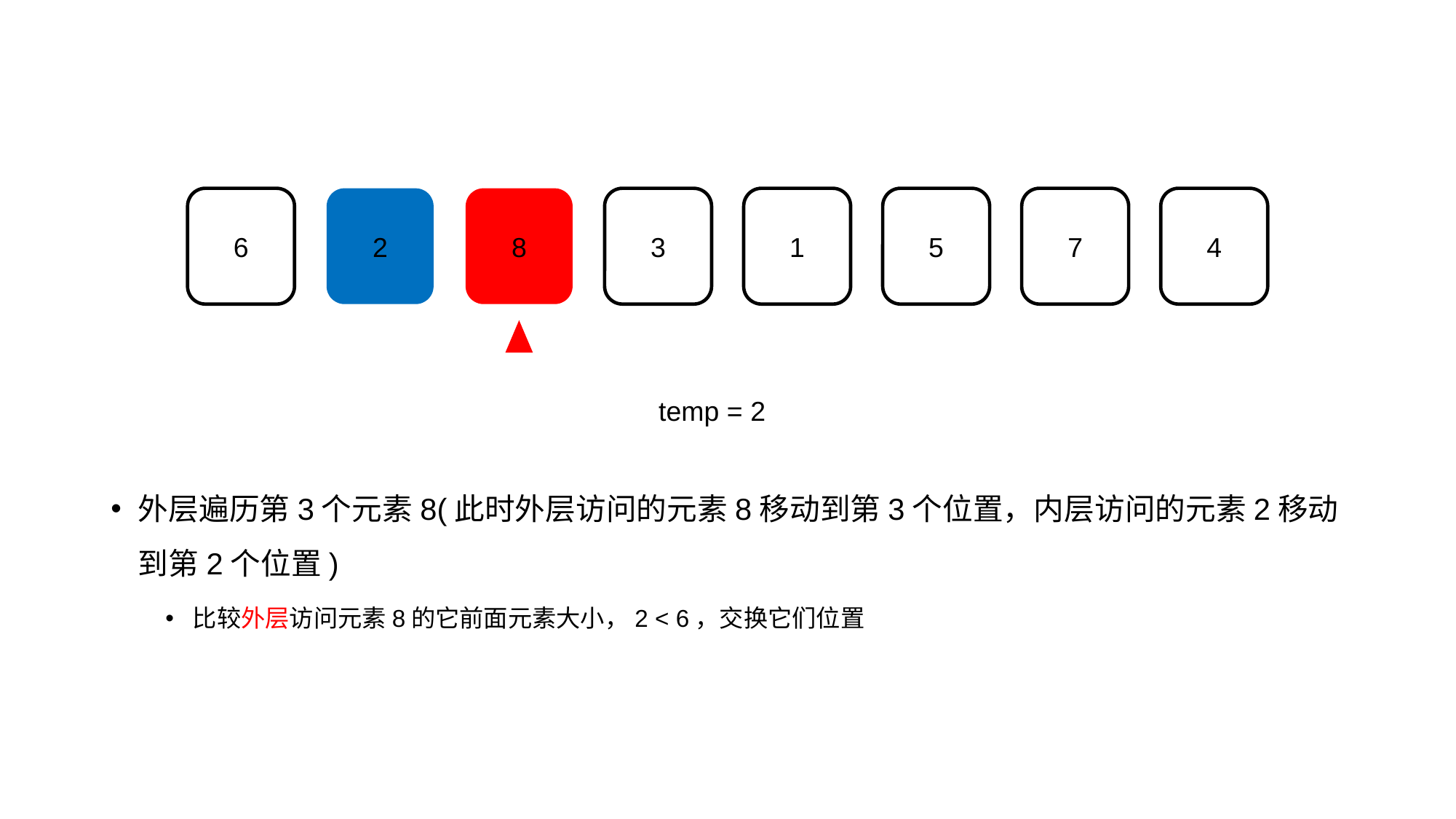

6
2
8
3
1
5
7
4

temp = 2
外层遍历第3个元素8(此时外层访问的元素8移动到第3个位置，内层访问的元素2移动到第2个位置)
比较外层访问元素8的它前面元素大小，2 < 6，交换它们位置